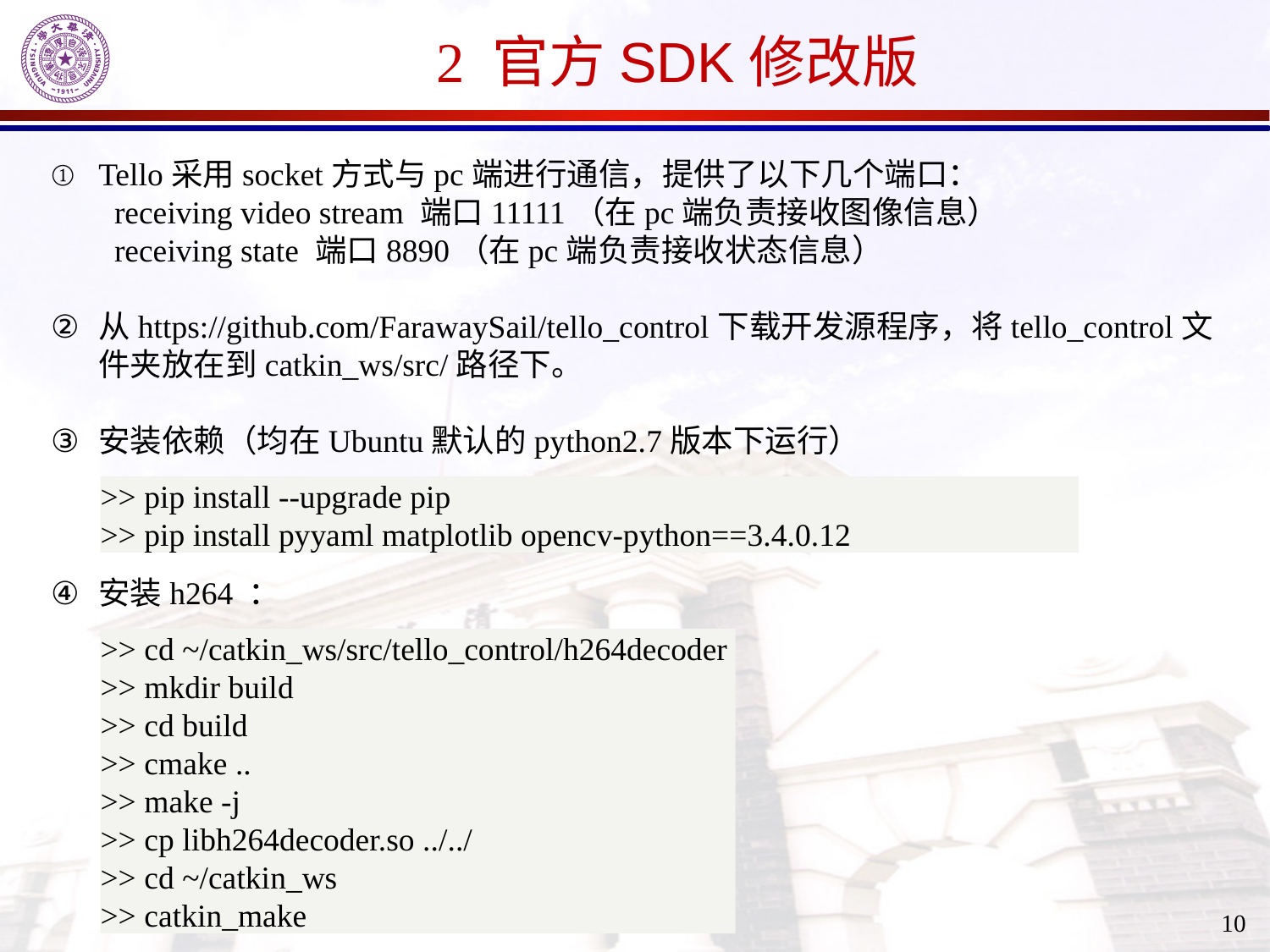

# 2 官方SDK修改版
Tello采用socket方式与pc端进行通信，提供了以下几个端口：
receiving video stream 端口11111（在pc端负责接收图像信息）
receiving state 端口8890（在pc端负责接收状态信息）

从https://github.com/FarawaySail/tello_control下载开发源程序，将tello_control文件夹放在到catkin_ws/src/路径下。

安装依赖（均在Ubuntu默认的python2.7版本下运行）

安装h264 ：
>> pip install --upgrade pip
>> pip install pyyaml matplotlib opencv-python==3.4.0.12
>> cd ~/catkin_ws/src/tello_control/h264decoder
>> mkdir build
>> cd build
>> cmake ..
>> make -j
>> cp libh264decoder.so ../../
>> cd ~/catkin_ws
>> catkin_make
10